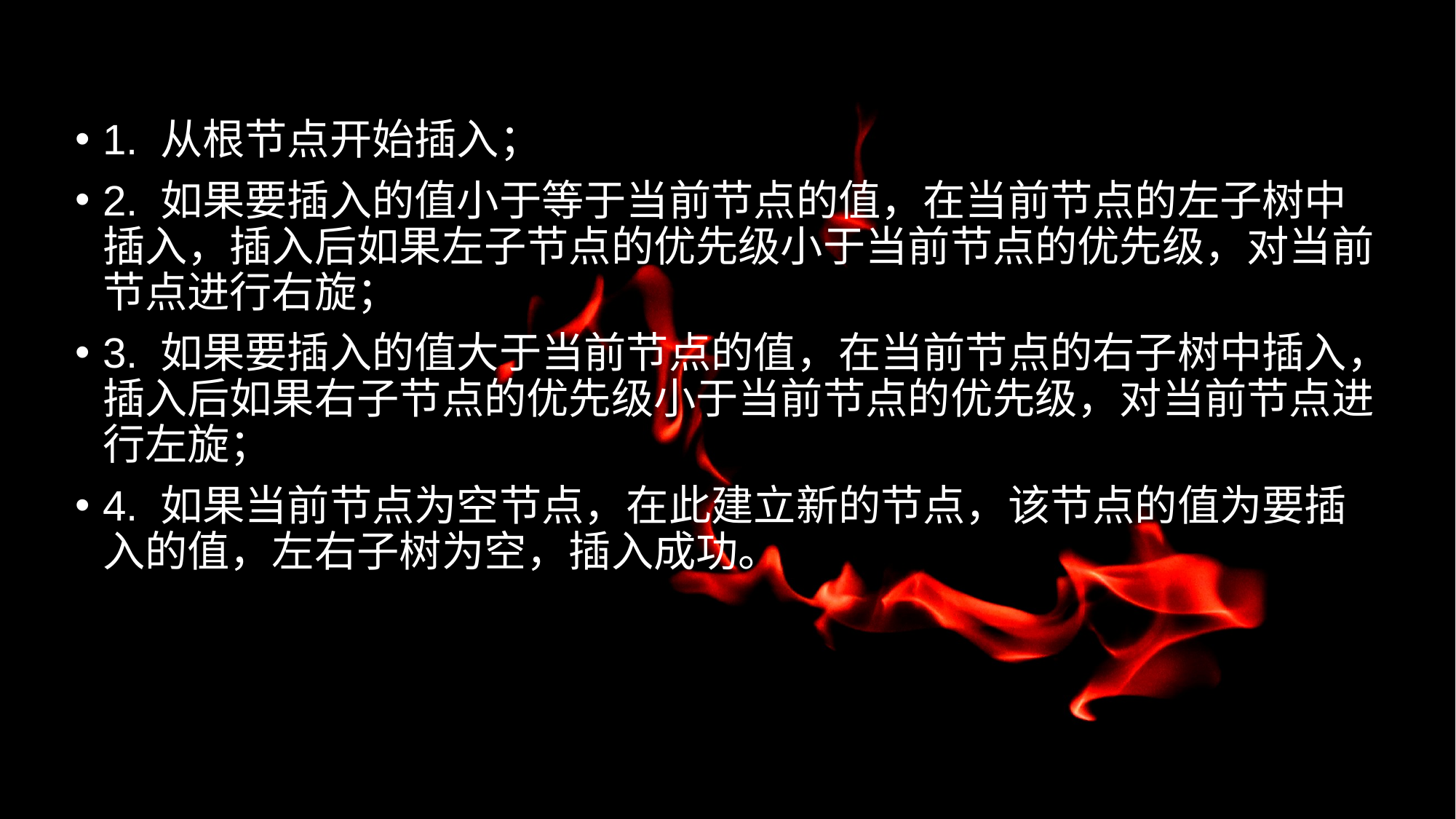

1. 从根节点开始插入；
2. 如果要插入的值小于等于当前节点的值，在当前节点的左子树中插入，插入后如果左子节点的优先级小于当前节点的优先级，对当前节点进行右旋；
3. 如果要插入的值大于当前节点的值，在当前节点的右子树中插入，插入后如果右子节点的优先级小于当前节点的优先级，对当前节点进行左旋；
4. 如果当前节点为空节点，在此建立新的节点，该节点的值为要插入的值，左右子树为空，插入成功。